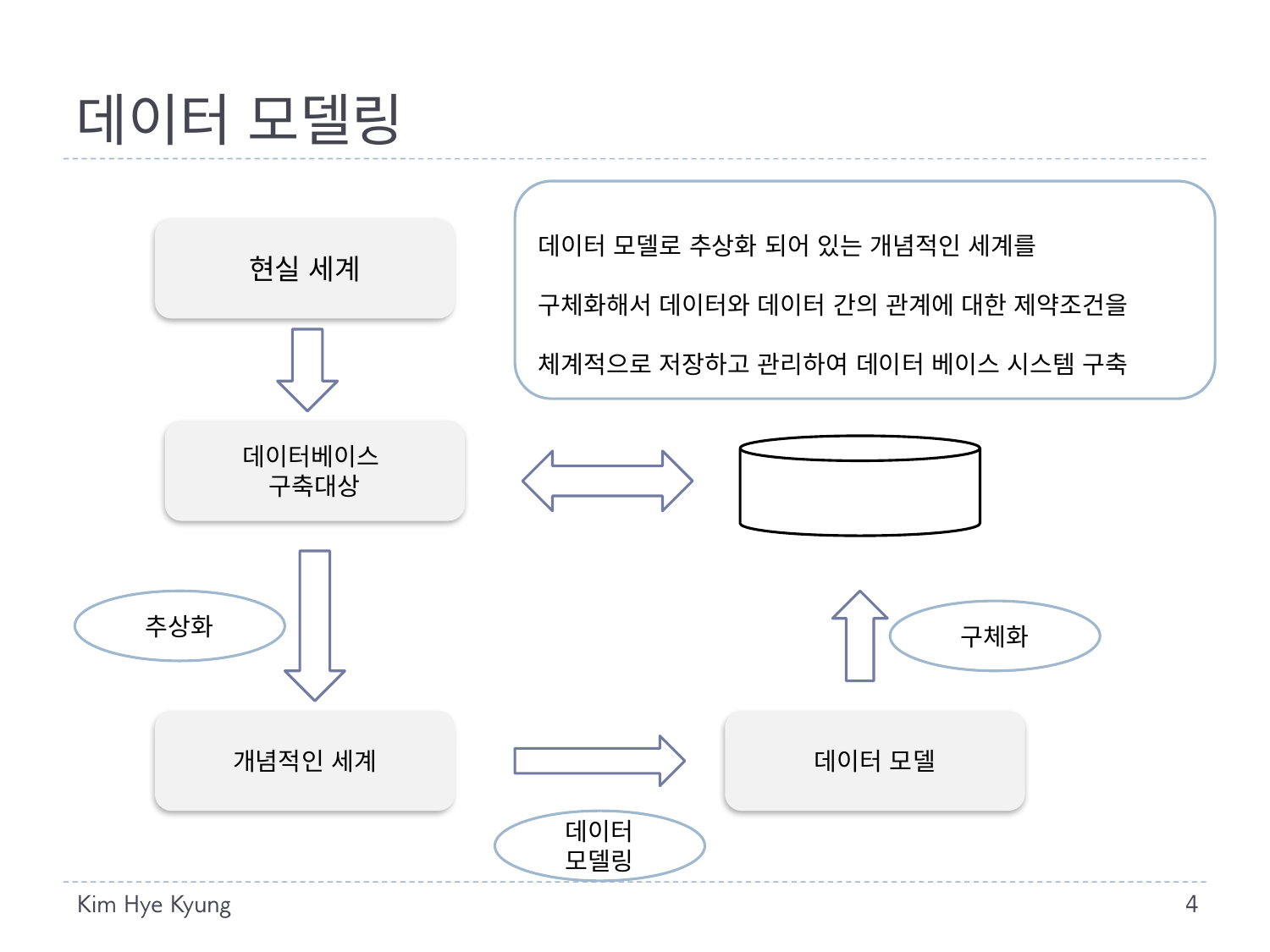

# 데이터 모델링
데이터 모델로 추상화 되어 있는 개념적인 세계를
구체화해서 데이터와 데이터 간의 관계에 대한 제약조건을 체계적으로 저장하고 관리하여 데이터 베이스 시스템 구축
현실 세계

데이터베이스
구축대상

추상화

구체화
개념적인 세계
데이터 모델

데이터
모델링
          4